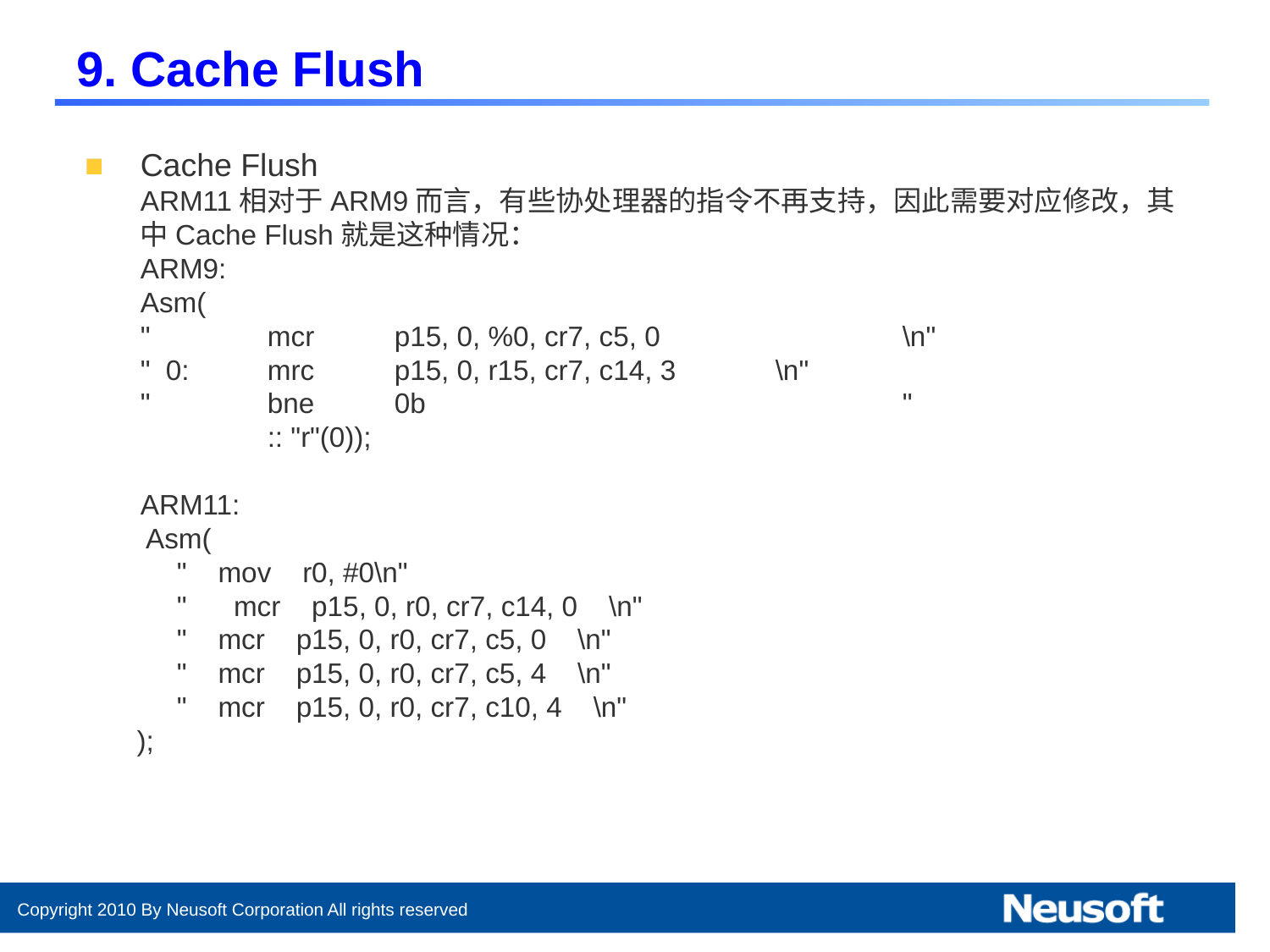

# 9. Cache Flush
Cache Flush
	ARM11相对于ARM9而言，有些协处理器的指令不再支持，因此需要对应修改，其中Cache Flush就是这种情况：
	ARM9:
	Asm(
	"	mcr	p15, 0, %0, cr7, c5, 0		\n"
	"  0:	mrc	p15, 0, r15, cr7, c14, 3	\n"
	"	bne	0b				"
		:: "r"(0));

	ARM11:
Asm(
    "    mov    r0, #0\n"
    "      mcr    p15, 0, r0, cr7, c14, 0    \n"
    "    mcr    p15, 0, r0, cr7, c5, 0    \n"
    "    mcr    p15, 0, r0, cr7, c5, 4    \n"
    "    mcr    p15, 0, r0, cr7, c10, 4    \n"
       );